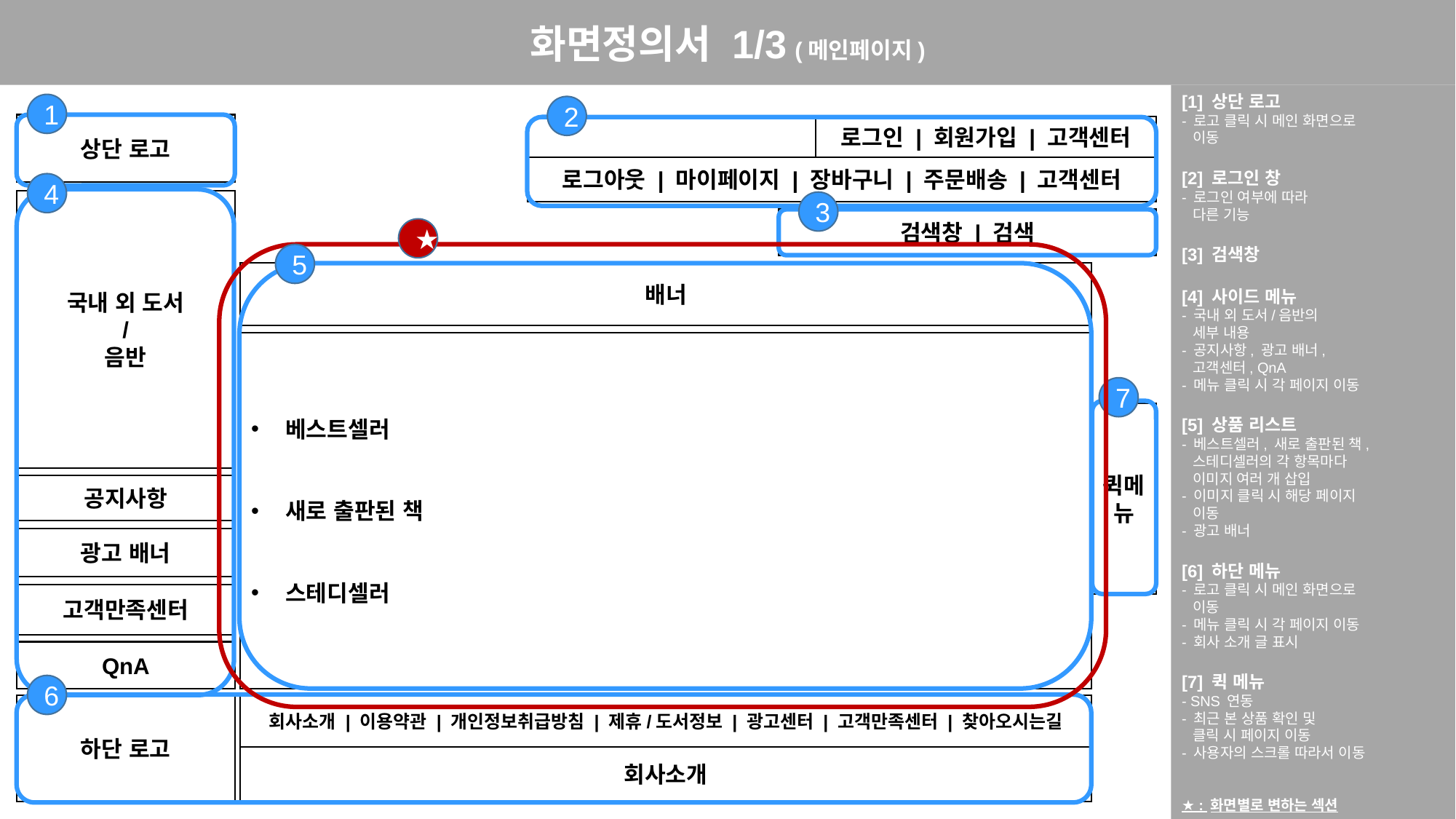

화면정의서 1/3 (메인페이지)

[1] 상단 로고
- 로고 클릭 시 메인 화면으로
  이동

[2] 로그인 창
- 로그인 여부에 따라
  다른 기능

[3] 검색창

[4] 사이드 메뉴
- 국내 외 도서/음반의
  세부 내용
- 공지사항, 광고 배너,
  고객센터, QnA
- 메뉴 클릭 시 각 페이지 이동

[5] 상품 리스트
- 베스트셀러, 새로 출판된 책,
  스테디셀러의 각 항목마다
  이미지 여러 개 삽입
- 이미지 클릭 시 해당 페이지
  이동
- 광고 배너

[6] 하단 메뉴
- 로고 클릭 시 메인 화면으로
  이동
- 메뉴 클릭 시 각 페이지 이동
- 회사 소개 글 표시

[7] 퀵 메뉴
- SNS 연동
- 최근 본 상품 확인 및
  클릭 시 페이지 이동
- 사용자의 스크롤 따라서 이동

★ : 화면별로 변하는 섹션
1
2

상단 로고
로그인 | 회원가입 | 고객센터
로그아웃 | 마이페이지 | 장바구니 | 주문배송 | 고객센터
국내 외 도서
/
음반
검색창 | 검색
배너
베스트셀러

새로 출판된 책

스테디셀러
퀵메뉴
공지사항
광고 배너
고객만족센터
QnA
하단 로고
회사소개 | 이용약관 | 개인정보취급방침 | 제휴/도서정보 | 광고센터 | 고객만족센터 | 찾아오시는길
회사소개

4

3

★

5

7

6